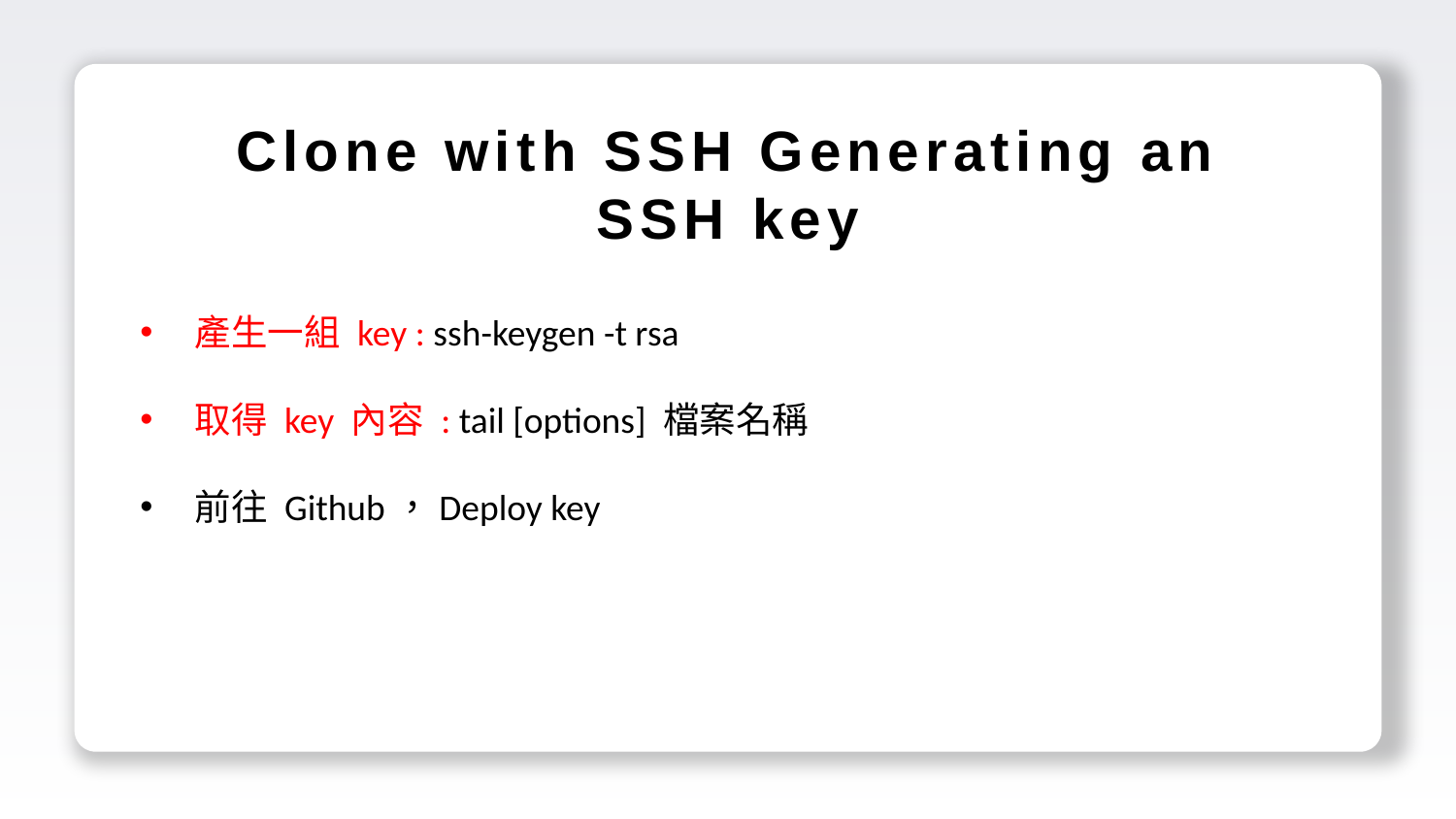

Clone with SSH Generating an SSH key
產生一組 key : ssh-keygen -t rsa

取得 key 內容 : tail [options] 檔案名稱

前往 Github，Deploy key